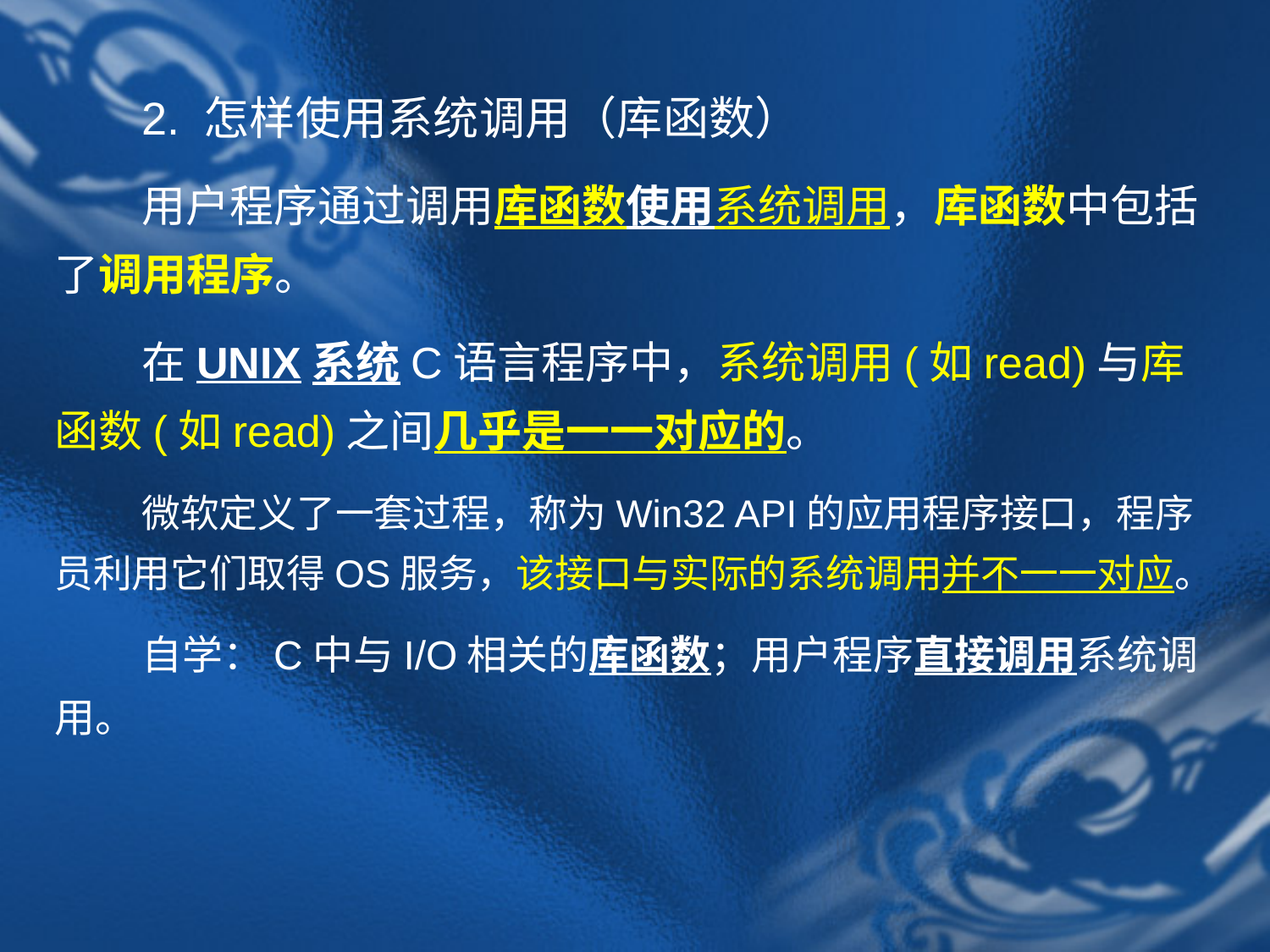

2. 怎样使用系统调用（库函数）
用户程序通过调用库函数使用系统调用，库函数中包括了调用程序。
在UNIX系统C语言程序中，系统调用(如read)与库函数(如read)之间几乎是一一对应的。
微软定义了一套过程，称为Win32 API的应用程序接口，程序员利用它们取得OS服务，该接口与实际的系统调用并不一一对应。
自学：C中与I/O相关的库函数；用户程序直接调用系统调用。